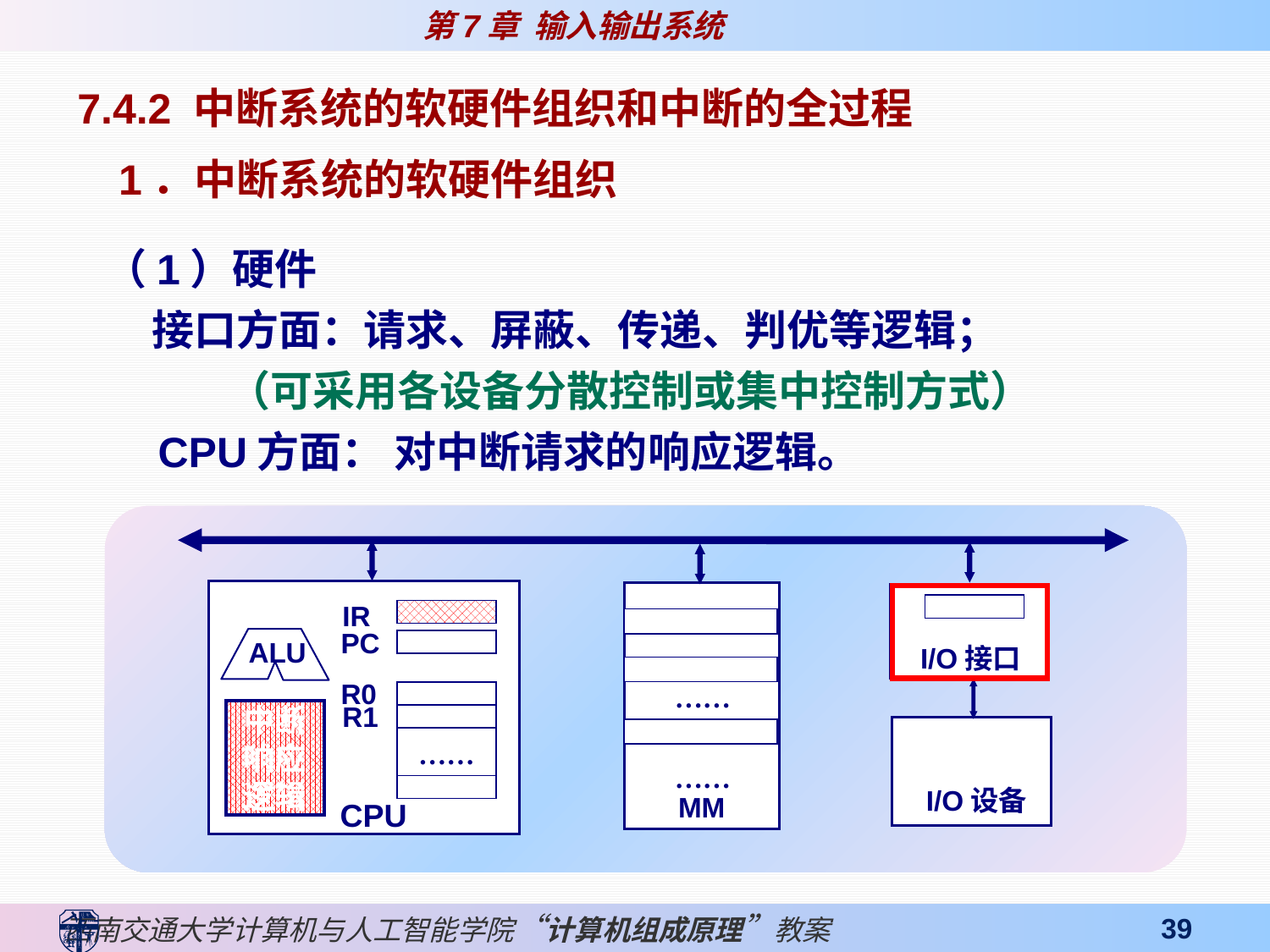

7.4.2 中断系统的软硬件组织和中断的全过程
  1．中断系统的软硬件组织
  （1）硬件
       接口方面：请求、屏蔽、传递、判优等逻辑；
               （可采用各设备分散控制或集中控制方式）
       CPU方面： 对中断请求的响应逻辑。

  硬件接口──线路的连接逻辑
  软件接口──信号传递协议

IR

PC

ALU
I/O接口

R0

……

R1
中断响应逻辑

……
……

I/O设备
MM
CPU